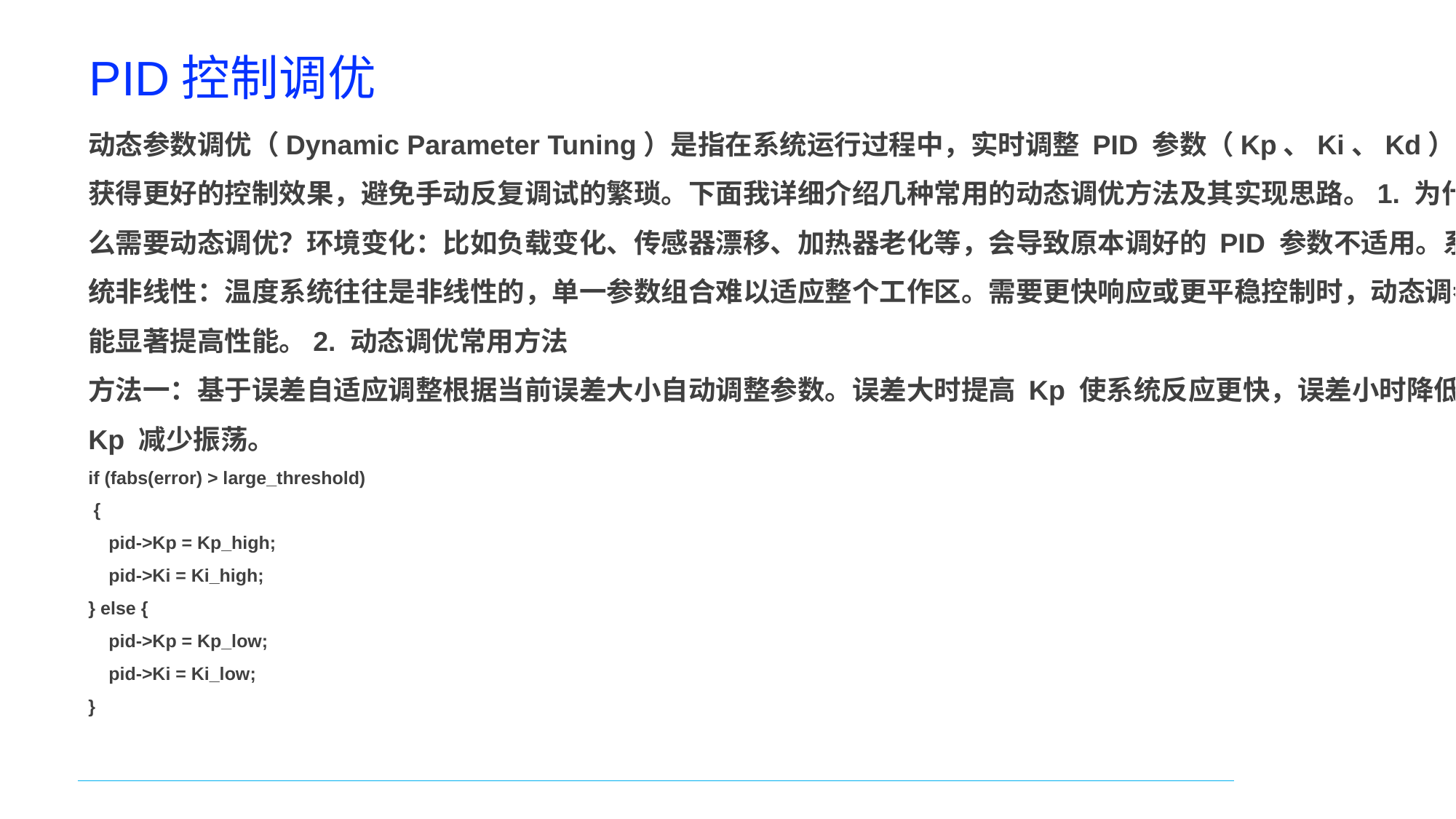

PID控制调优

动态参数调优（Dynamic Parameter Tuning）是指在系统运行过程中，实时调整 PID 参数（Kp、Ki、Kd）以获得更好的控制效果，避免手动反复调试的繁琐。下面我详细介绍几种常用的动态调优方法及其实现思路。1. 为什么需要动态调优？环境变化：比如负载变化、传感器漂移、加热器老化等，会导致原本调好的 PID 参数不适用。系统非线性：温度系统往往是非线性的，单一参数组合难以适应整个工作区。需要更快响应或更平稳控制时，动态调参能显著提高性能。2. 动态调优常用方法
方法一：基于误差自适应调整根据当前误差大小自动调整参数。误差大时提高 Kp 使系统反应更快，误差小时降低 Kp 减少振荡。
if (fabs(error) > large_threshold)
 {
    pid->Kp = Kp_high;
    pid->Ki = Ki_high;
} else {
    pid->Kp = Kp_low;
    pid->Ki = Ki_low;
}